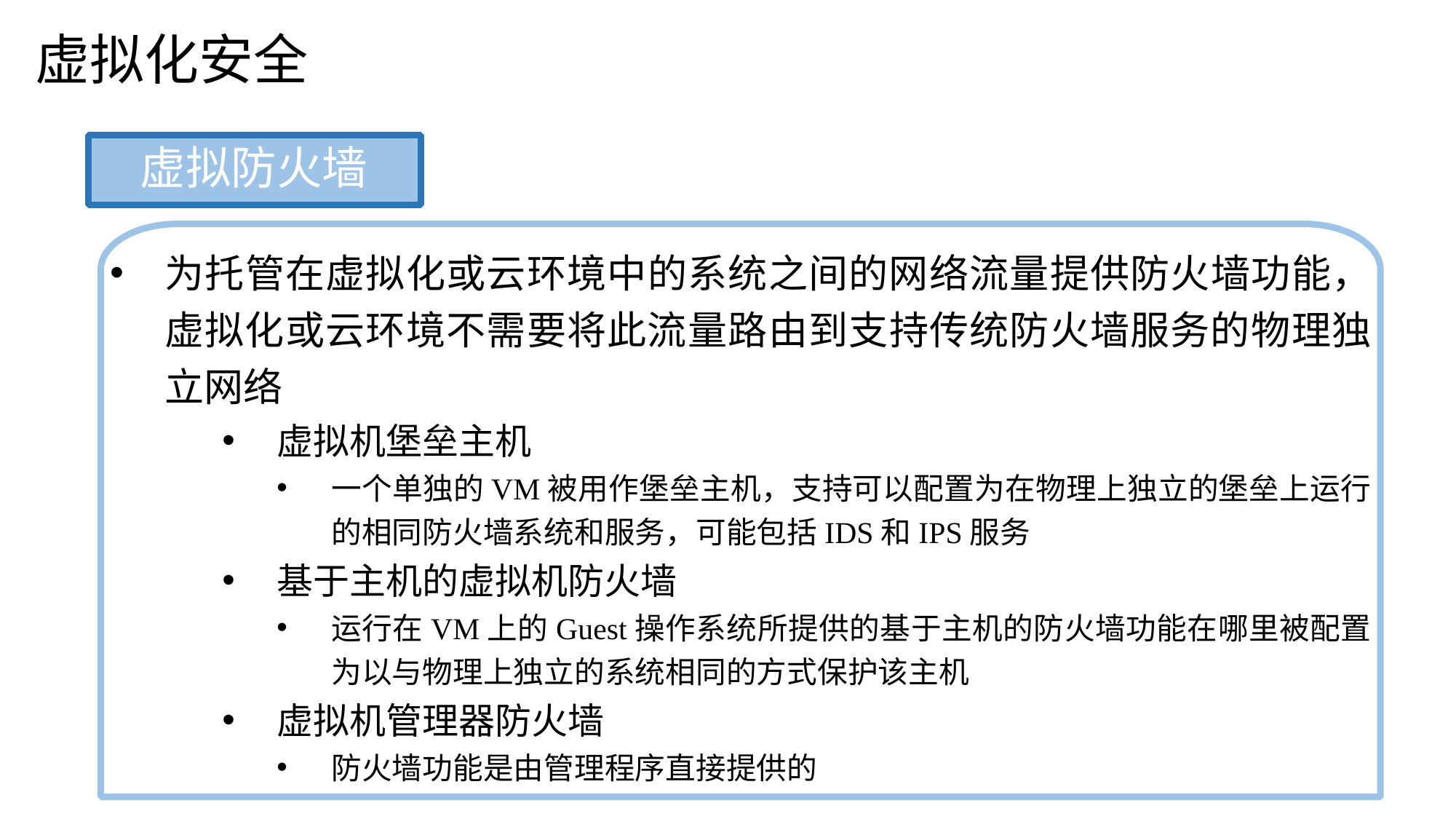

虚拟化安全

虚拟防火墙
为托管在虚拟化或云环境中的系统之间的网络流量提供防火墙功能，虚拟化或云环境不需要将此流量路由到支持传统防火墙服务的物理独立网络
虚拟机堡垒主机
一个单独的VM被用作堡垒主机，支持可以配置为在物理上独立的堡垒上运行的相同防火墙系统和服务，可能包括IDS和IPS服务
基于主机的虚拟机防火墙
运行在VM上的Guest操作系统所提供的基于主机的防火墙功能在哪里被配置为以与物理上独立的系统相同的方式保护该主机
虚拟机管理器防火墙
防火墙功能是由管理程序直接提供的